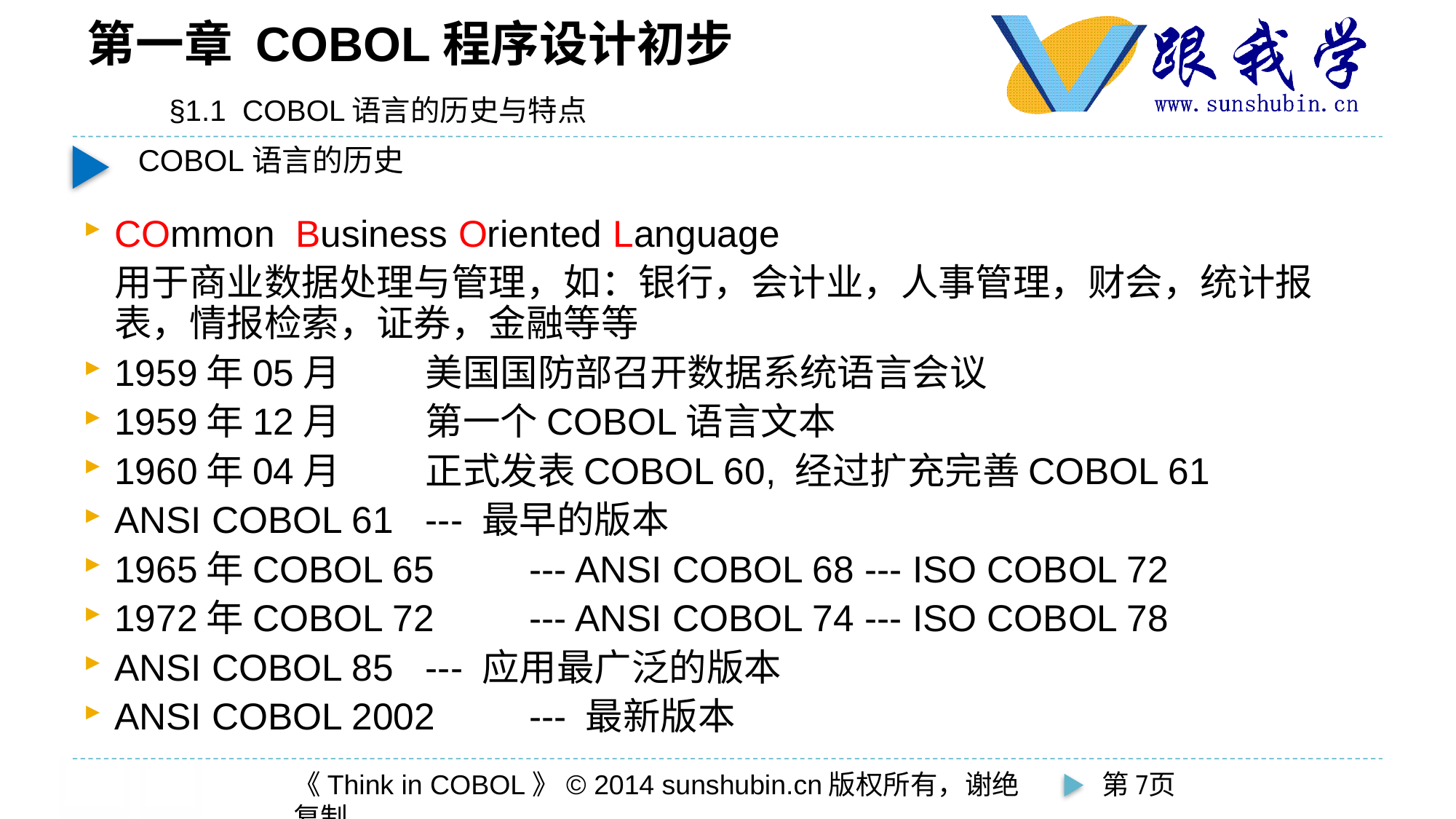

# 第一章 COBOL程序设计初步
§1.1  COBOL语言的历史与特点

COBOL语言的历史
COmmon  Business Oriented Language
	用于商业数据处理与管理，如：银行，会计业，人事管理，财会，统计报表，情报检索，证券，金融等等
1959年05月    	美国国防部召开数据系统语言会议
1959年12月  	第一个COBOL语言文本
1960年04月    	正式发表COBOL 60, 经过扩充完善COBOL 61
ANSI COBOL 61	--- 最早的版本
1965年COBOL 65	--- ANSI COBOL 68 --- ISO COBOL 72
1972年COBOL 72	--- ANSI COBOL 74 --- ISO COBOL 78
ANSI COBOL 85	--- 应用最广泛的版本
ANSI COBOL 2002	--- 最新版本